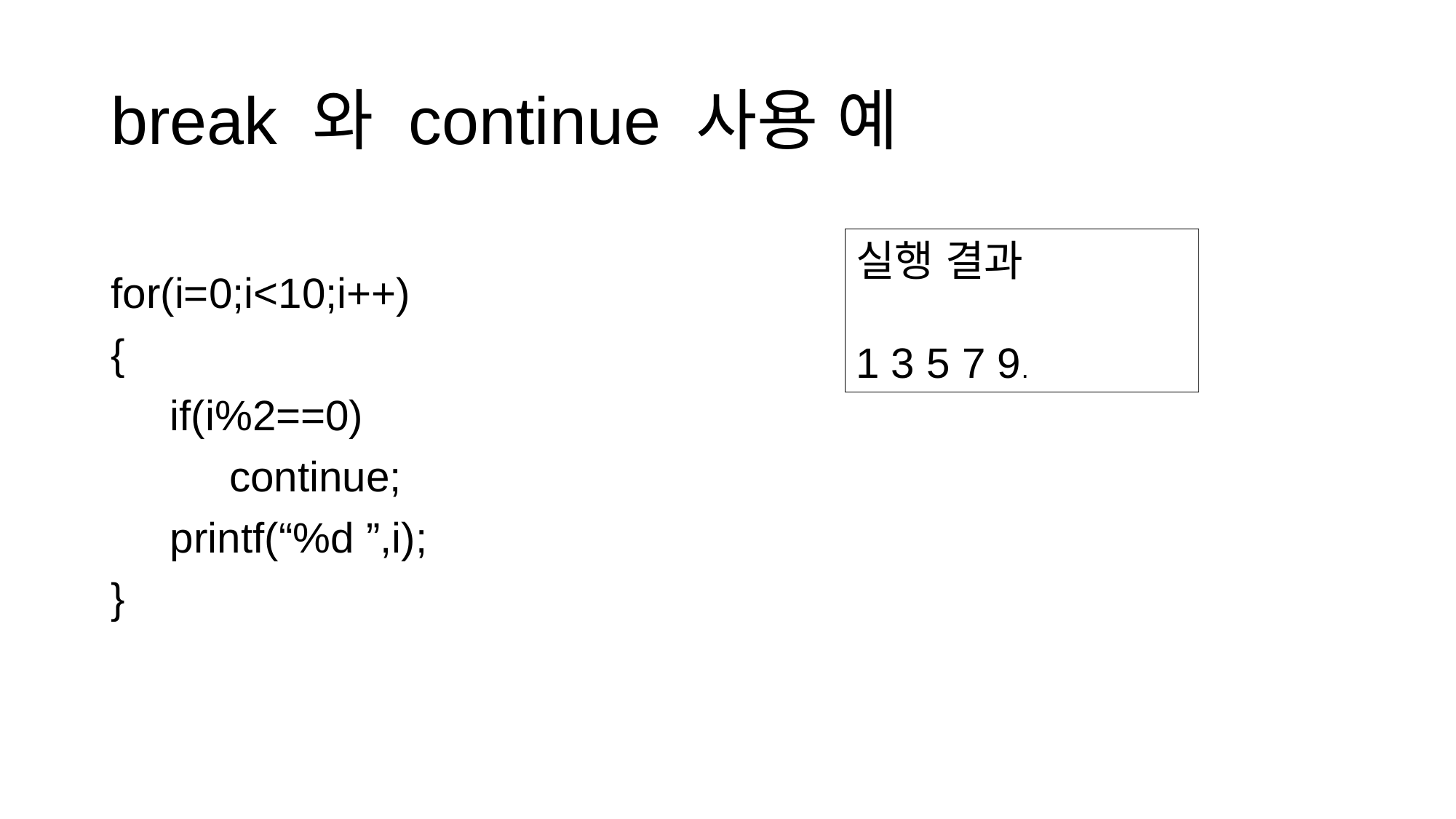

# break 와 continue 사용 예
실행 결과

1 3 5 7 9.

for(i=0;i<10;i++)
{
     if(i%2==0)
          continue;
     printf(“%d ”,i);
}